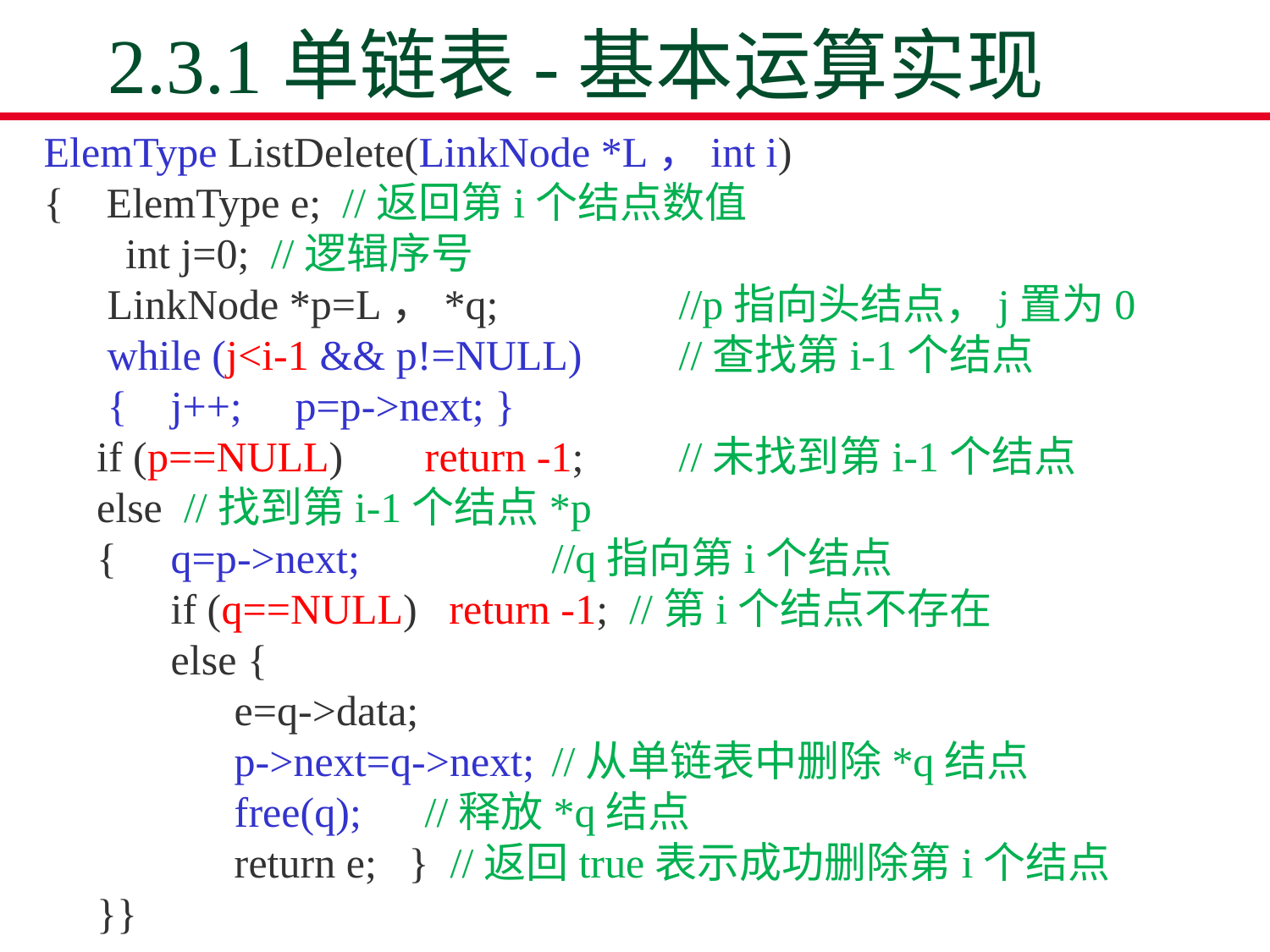

# 2.3.1单链表-基本运算实现
ElemType ListDelete(LinkNode *L，int i)
{    ElemType e;  //返回第i个结点数值
 　 int j=0;  //逻辑序号
      LinkNode *p=L，*q;		//p指向头结点，j置为0
      while (j<i-1 && p!=NULL)	//查找第i-1个结点
      {	j++;     p=p->next; }
     if (p==NULL)	return -1;	//未找到第i-1个结点
     else  //找到第i-1个结点*p
     {	q=p->next;		//q指向第i个结点
	if (q==NULL)   return -1;  //第i个结点不存在
	else {
                  e=q->data;
	      p->next=q->next;	//从单链表中删除*q结点
	      free(q);	//释放*q结点
	      return e;   }  //返回true表示成功删除第i个结点
     }}